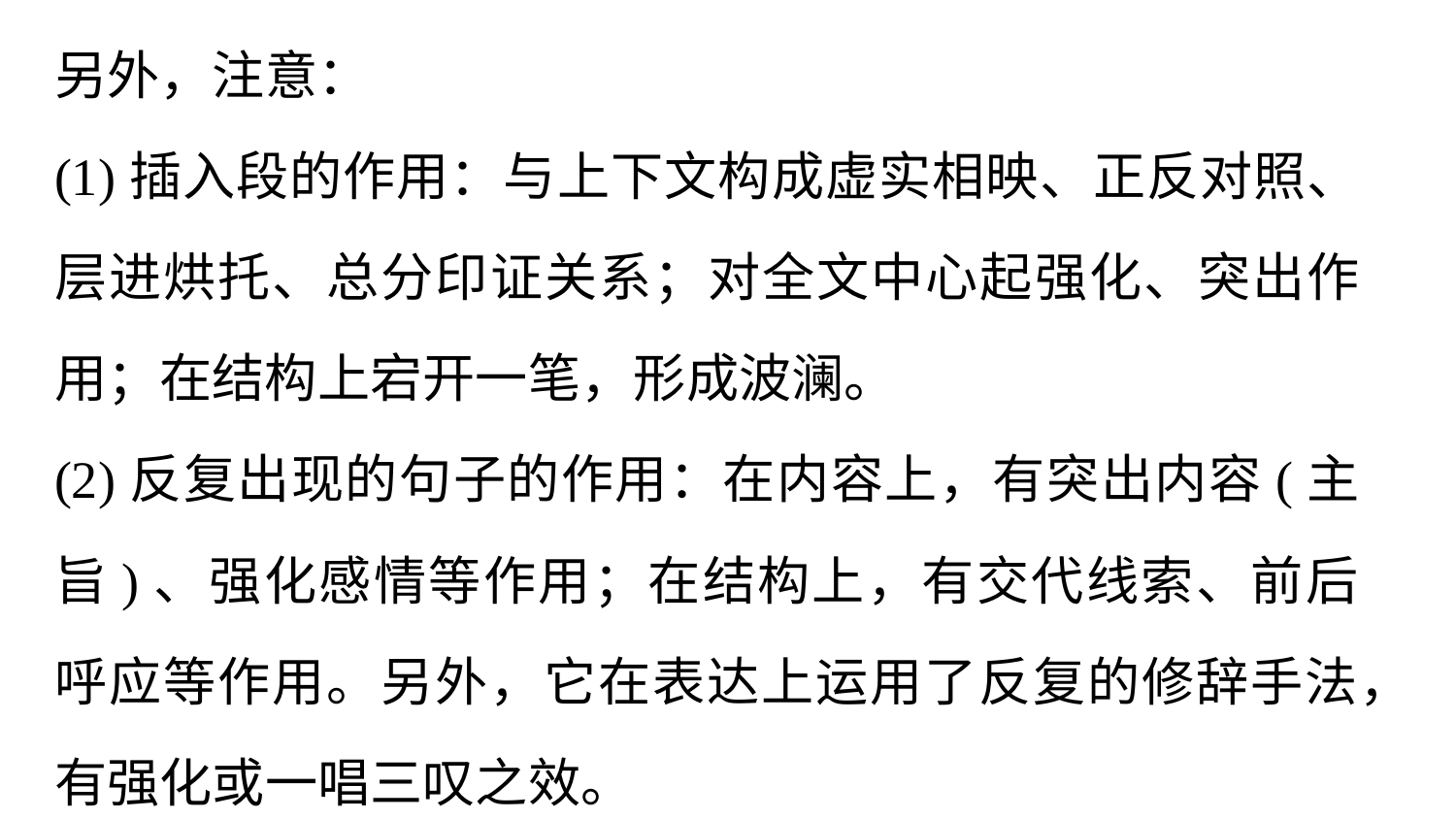

另外，注意：
(1)插入段的作用：与上下文构成虚实相映、正反对照、层进烘托、总分印证关系；对全文中心起强化、突出作用；在结构上宕开一笔，形成波澜。
(2)反复出现的句子的作用：在内容上，有突出内容(主旨)、强化感情等作用；在结构上，有交代线索、前后呼应等作用。另外，它在表达上运用了反复的修辞手法，有强化或一唱三叹之效。